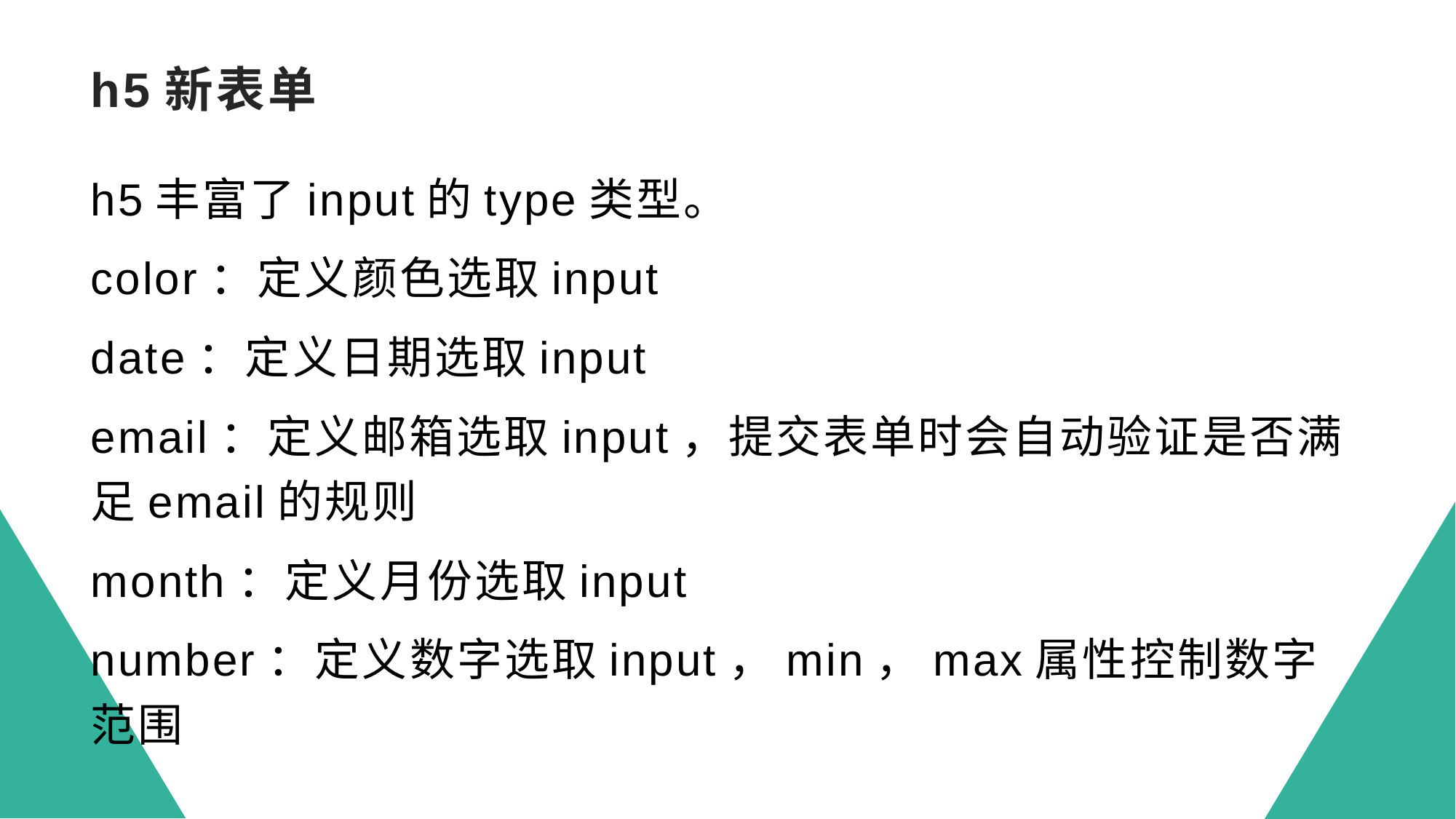

# h5新表单
h5丰富了input的type类型。
color：定义颜色选取input
date：定义日期选取input
email：定义邮箱选取input，提交表单时会自动验证是否满足email的规则
month：定义月份选取input
number：定义数字选取input，min，max属性控制数字范围